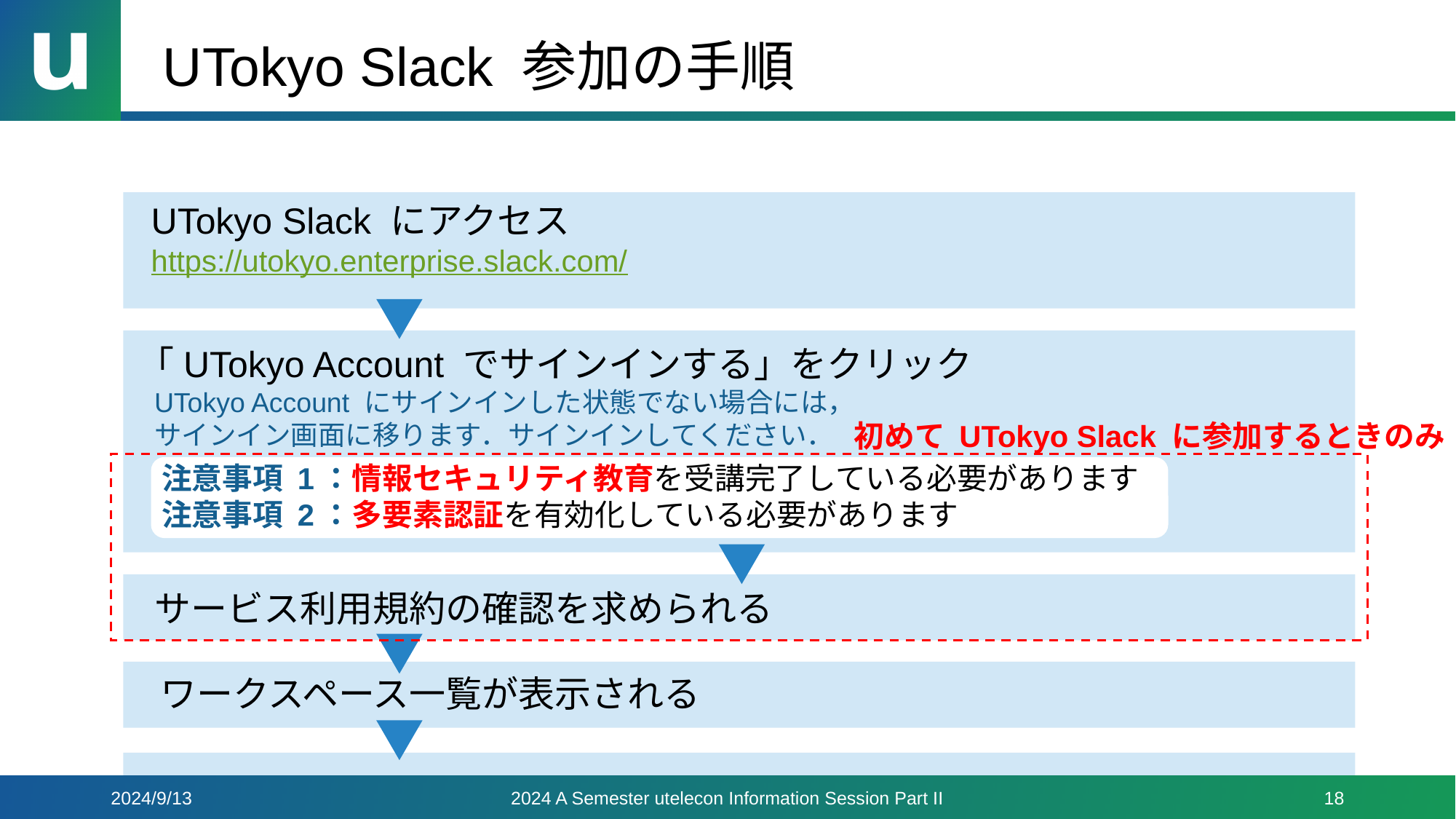

# UTokyo Slack 参加の手順

UTokyo Slack にアクセス
https://utokyo.enterprise.slack.com/

「UTokyo Account でサインインする」をクリック
UTokyo Account にサインインした状態でない場合には，
サインイン画面に移ります．サインインしてください．
初めて UTokyo Slack に参加するときのみ
注意事項 1：情報セキュリティ教育を受講完了している必要があります
注意事項 2：多要素認証を有効化している必要があります

サービス利用規約の確認を求められる

ワークスペース一覧が表示される

2024/9/13
2024 A Semester utelecon Information Session Part II
18